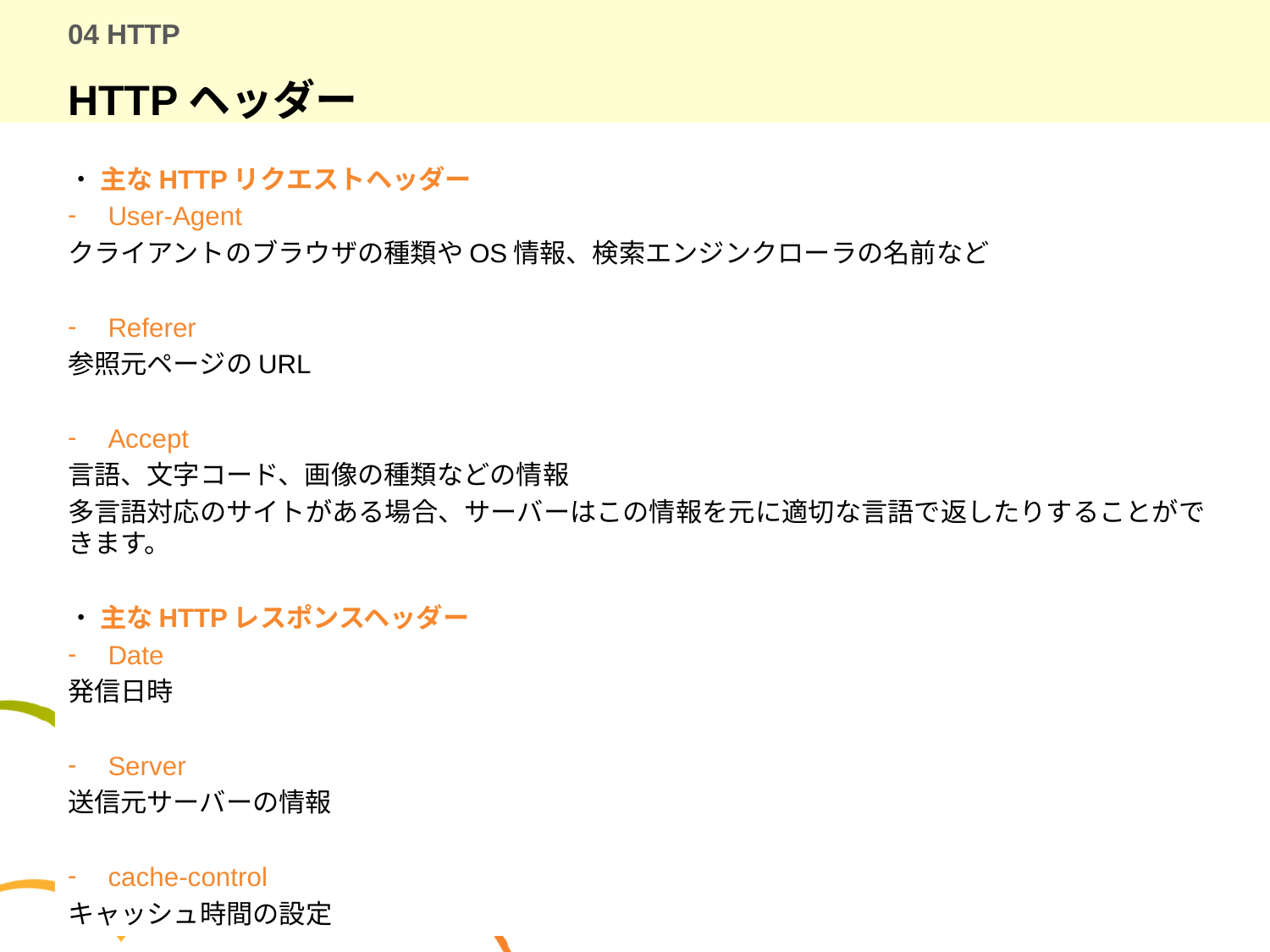

# 04 HTTP
HTTPヘッダー
・ 主なHTTPリクエストヘッダー
User-Agent
クライアントのブラウザの種類やOS情報、検索エンジンクローラの名前など

Referer
参照元ページのURL

Accept
言語、文字コード、画像の種類などの情報
多言語対応のサイトがある場合、サーバーはこの情報を元に適切な言語で返したりすることができます。

・ 主なHTTPレスポンスヘッダー
Date
発信日時

Server
送信元サーバーの情報

cache-control
キャッシュ時間の設定